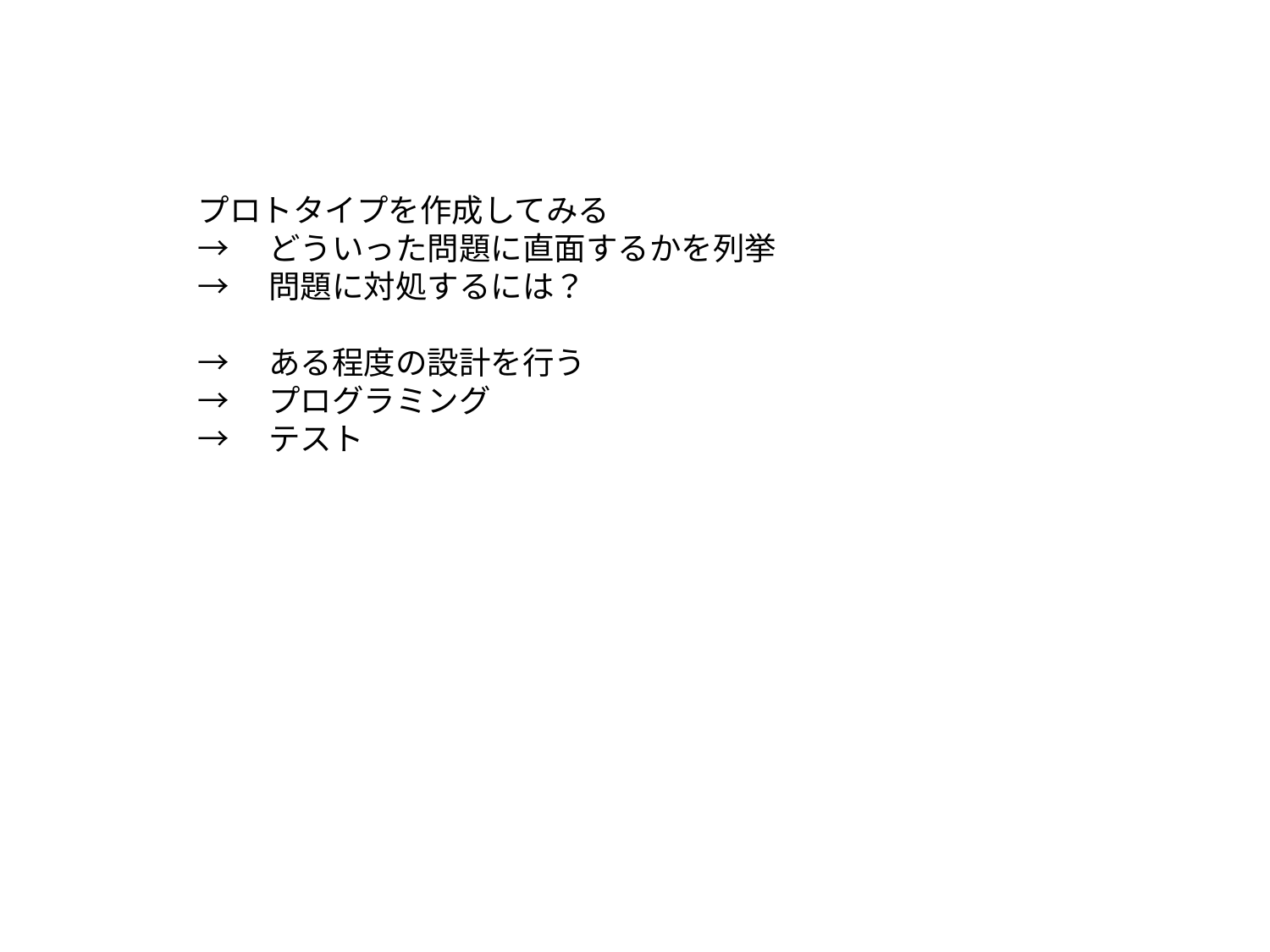

プロトタイプを作成してみる
→　どういった問題に直面するかを列挙
→　問題に対処するには？

→　ある程度の設計を行う
→　プログラミング
→　テスト